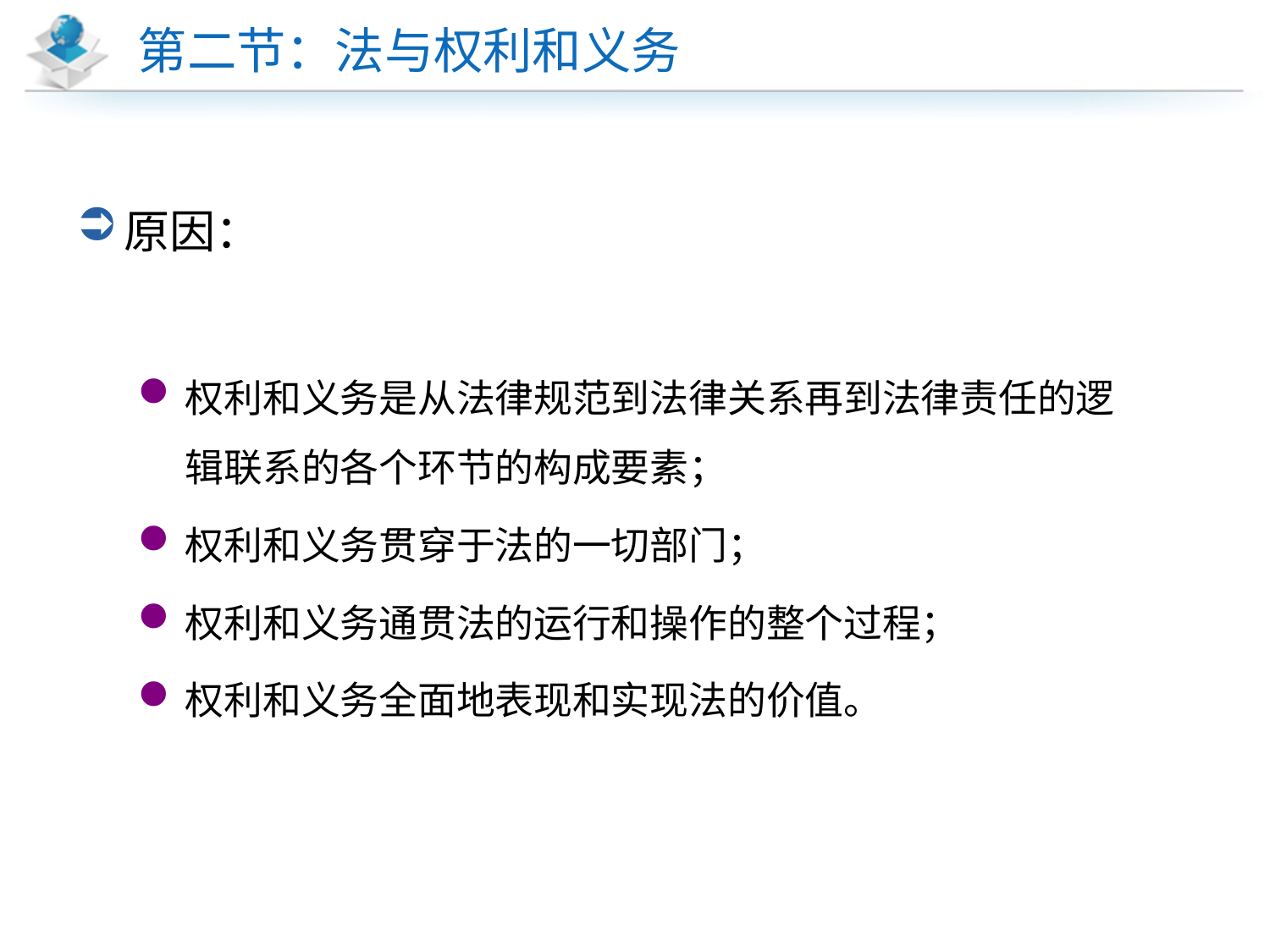

# 第二节：法与权利和义务
原因：
权利和义务是从法律规范到法律关系再到法律责任的逻辑联系的各个环节的构成要素；
权利和义务贯穿于法的一切部门；
权利和义务通贯法的运行和操作的整个过程；
权利和义务全面地表现和实现法的价值。